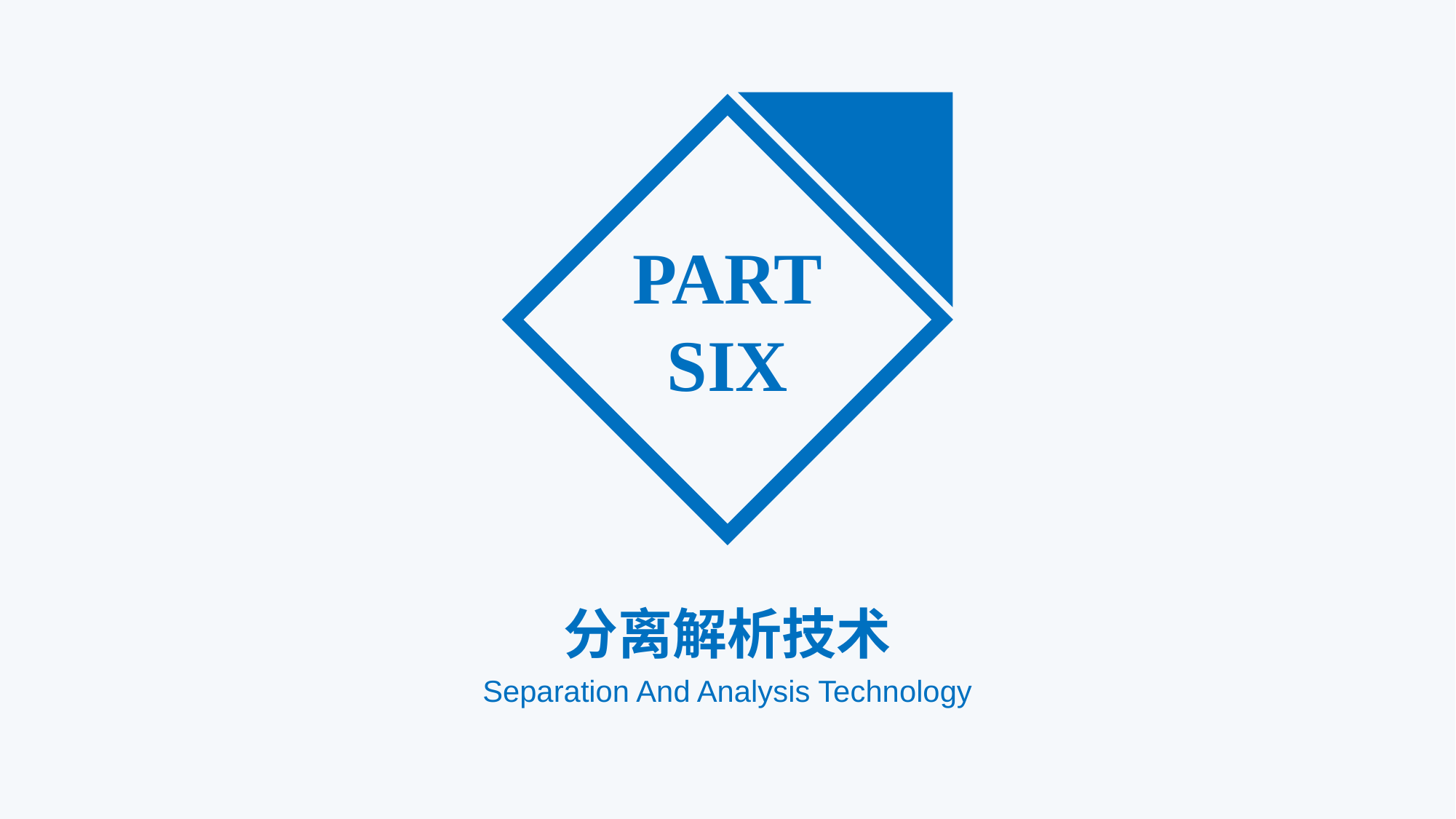

PART
SIX
分离解析技术
Separation And Analysis Technology